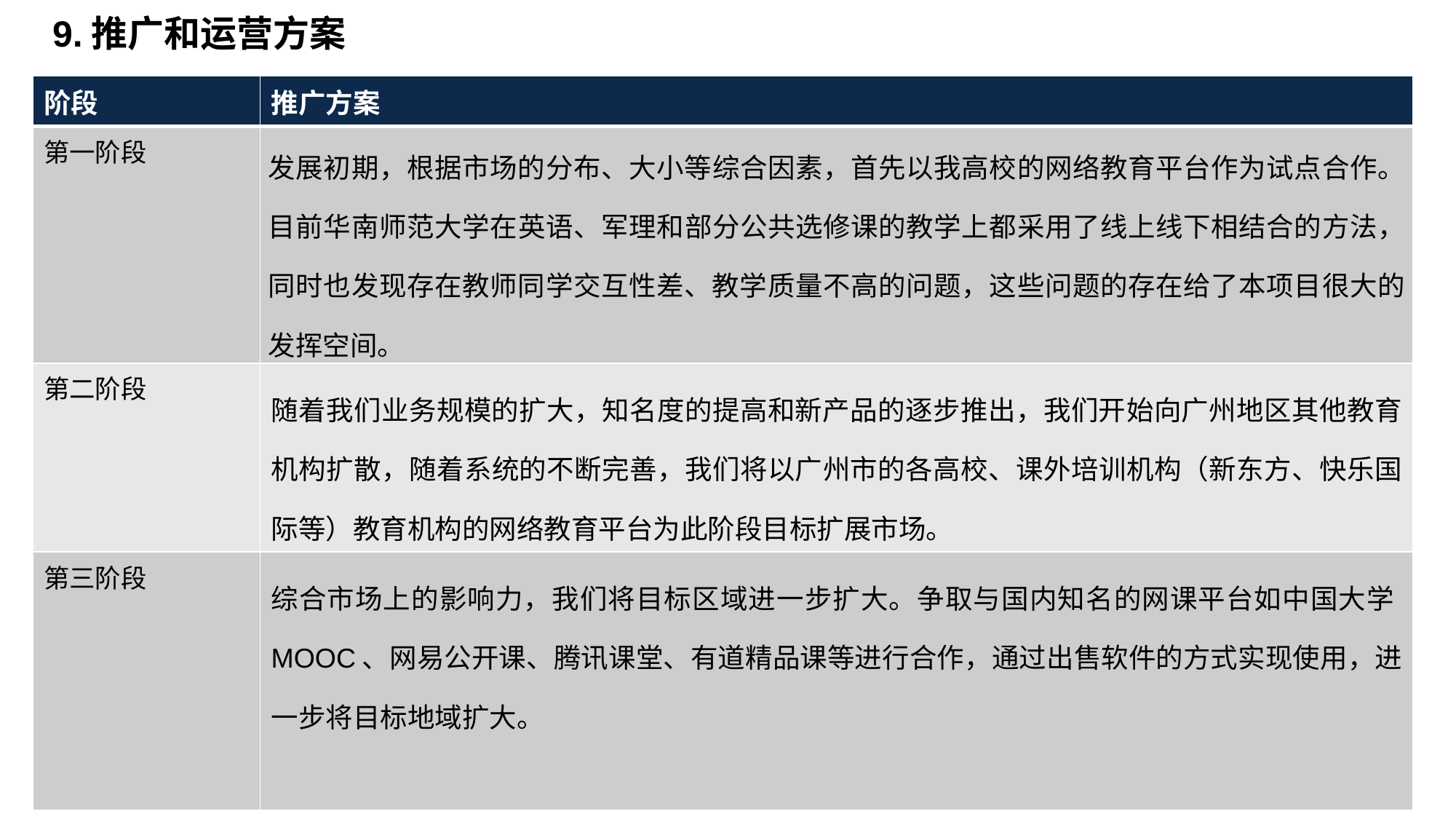

# 9.推广和运营方案
| 阶段 | 推广方案 |
| --- | --- |
| 第一阶段 | 发展初期，根据市场的分布、大小等综合因素，首先以我高校的网络教育平台作为试点合作。目前华南师范大学在英语、军理和部分公共选修课的教学上都采用了线上线下相结合的方法，同时也发现存在教师同学交互性差、教学质量不高的问题，这些问题的存在给了本项目很大的发挥空间。 |
| 第二阶段 | 随着我们业务规模的扩大，知名度的提高和新产品的逐步推出，我们开始向广州地区其他教育机构扩散，随着系统的不断完善，我们将以广州市的各高校、课外培训机构（新东方、快乐国际等）教育机构的网络教育平台为此阶段目标扩展市场。 |
| 第三阶段 | 综合市场上的影响力，我们将目标区域进一步扩大。争取与国内知名的网课平台如中国大学MOOC、网易公开课、腾讯课堂、有道精品课等进行合作，通过出售软件的方式实现使用，进一步将目标地域扩大。 |